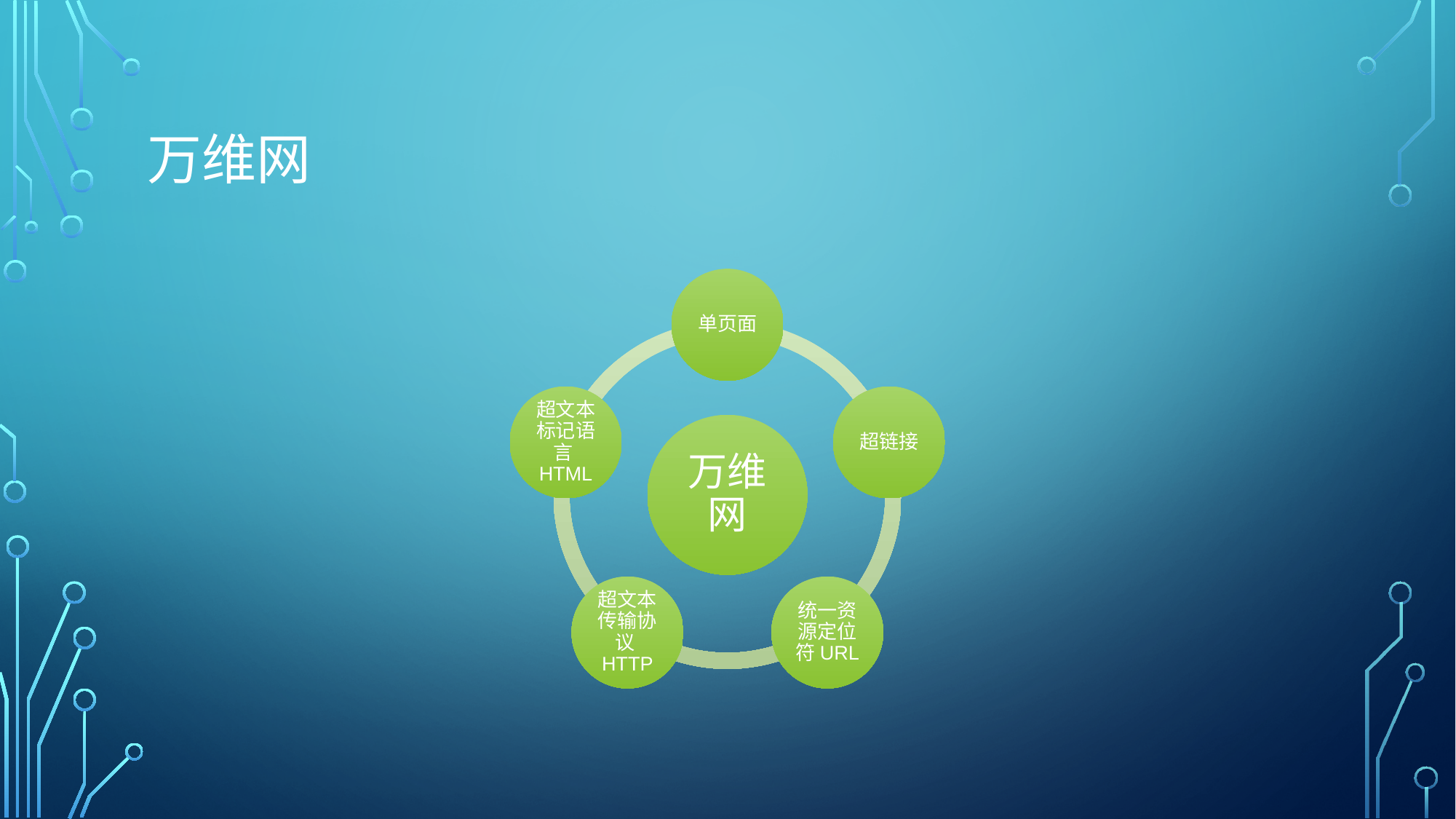

# 万维网
万维网
单页面
超链接
统一资源定位符URL
超文本传输协议HTTP
超文本标记语言HTML